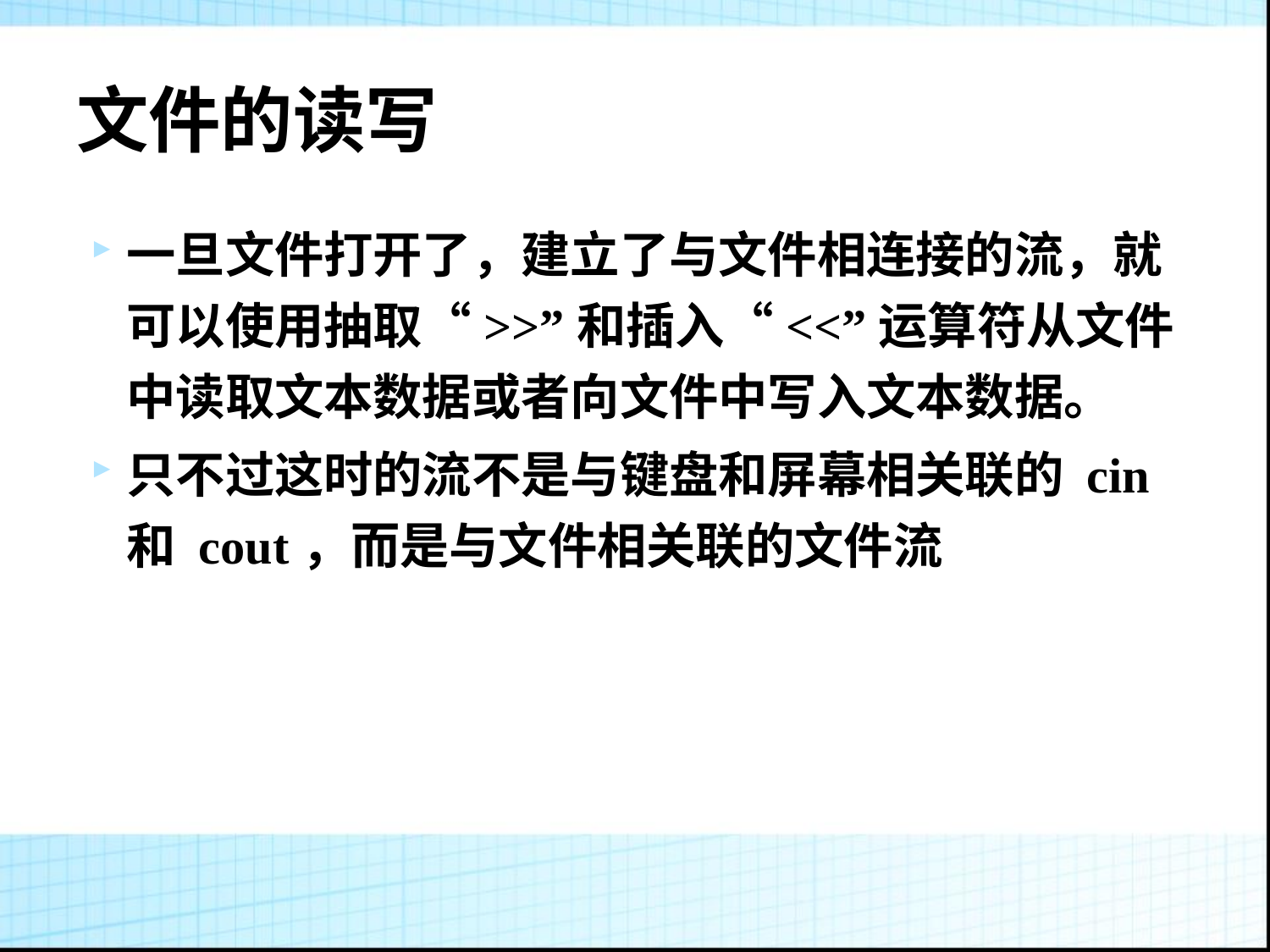

# 文件的读写
一旦文件打开了，建立了与文件相连接的流，就可以使用抽取“>>”和插入“<<”运算符从文件中读取文本数据或者向文件中写入文本数据。
只不过这时的流不是与键盘和屏幕相关联的 cin 和 cout，而是与文件相关联的文件流